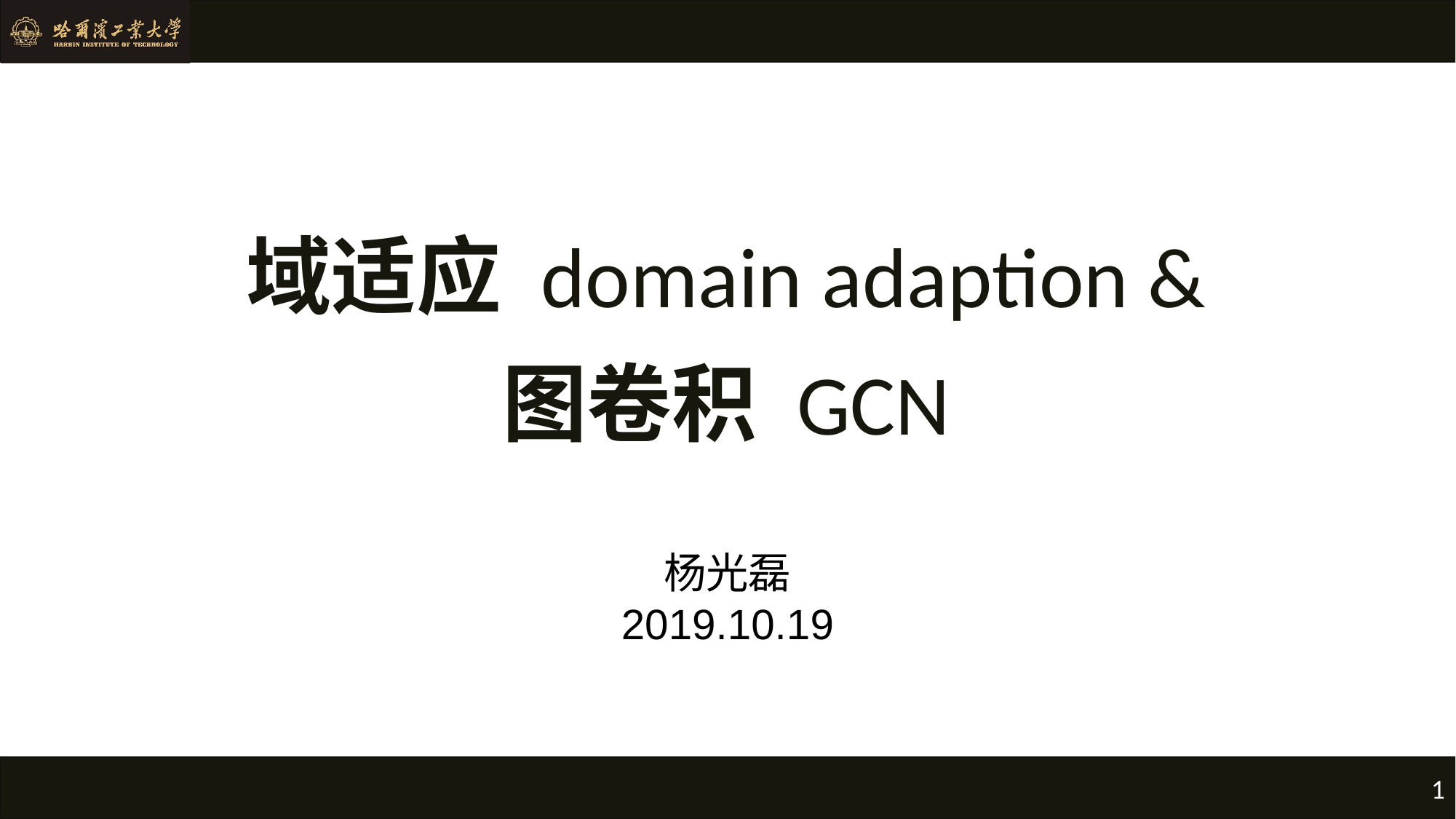

# 域适应 domain adaption & 图卷积 GCN
杨光磊
2019.10.19
1